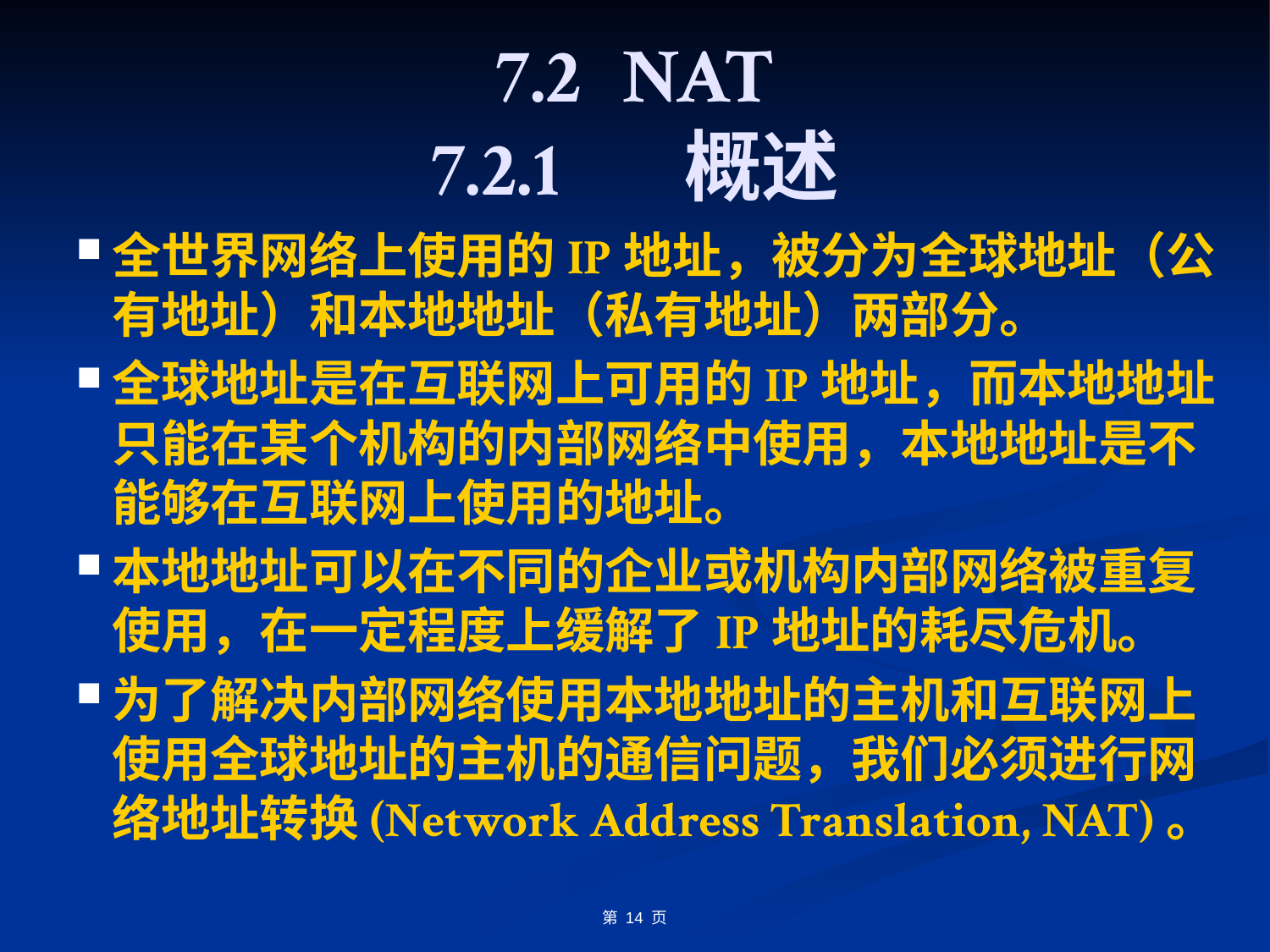

# 7.2	NAT 7.2.1	概述
全世界网络上使用的IP地址，被分为全球地址（公有地址）和本地地址（私有地址）两部分。
全球地址是在互联网上可用的IP地址，而本地地址只能在某个机构的内部网络中使用，本地地址是不能够在互联网上使用的地址。
本地地址可以在不同的企业或机构内部网络被重复使用，在一定程度上缓解了IP地址的耗尽危机。
为了解决内部网络使用本地地址的主机和互联网上使用全球地址的主机的通信问题，我们必须进行网络地址转换(Network Address Translation, NAT)。
第 14 页